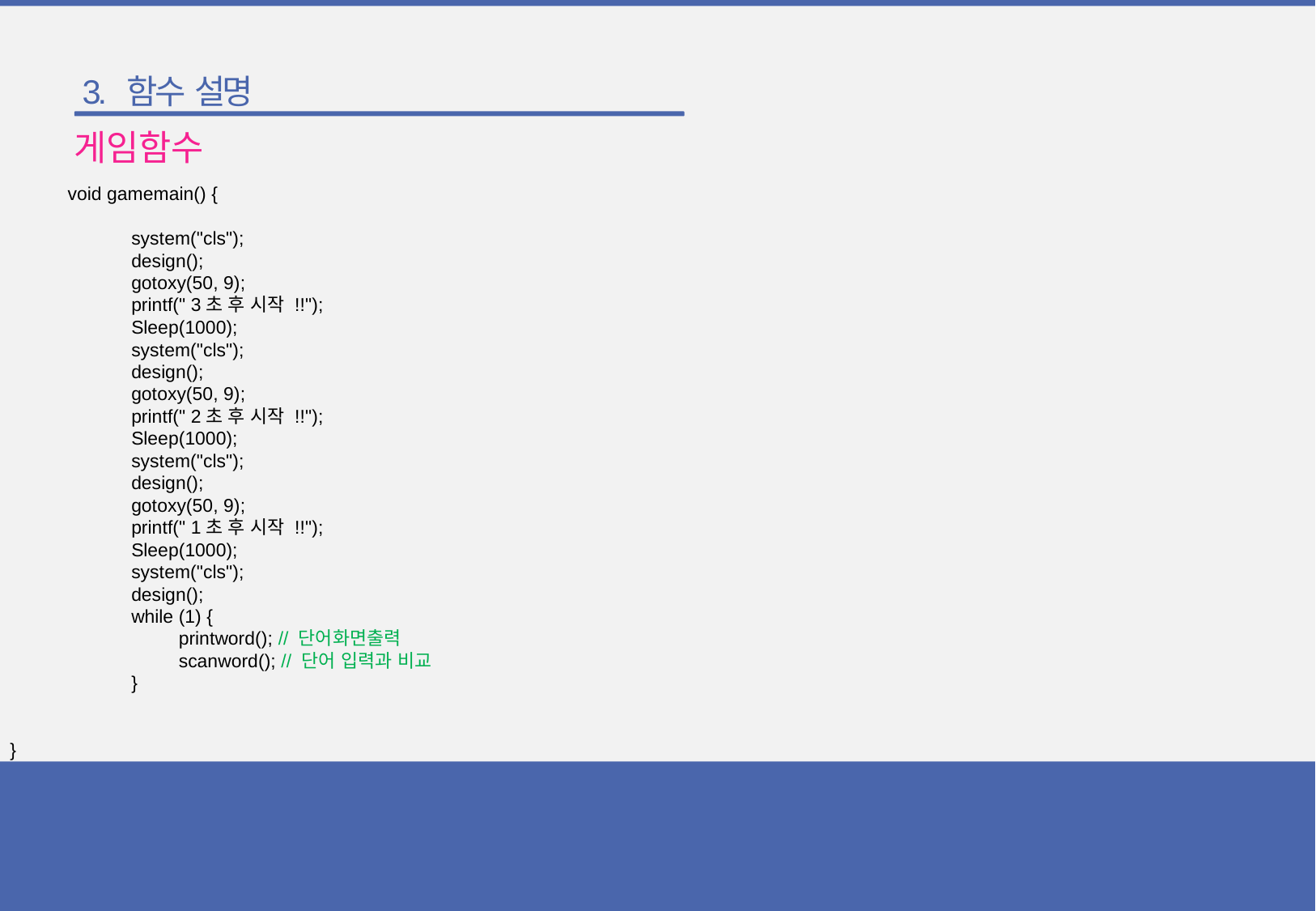

3.  함수  설명

게임함수
           void gamemain() {

	system("cls");
	design();
	gotoxy(50, 9);
	printf(" 3초 후 시작 !!");
	Sleep(1000);
	system("cls");
	design();
	gotoxy(50, 9);
	printf(" 2초 후 시작 !!");
	Sleep(1000);
	system("cls");
	design();
	gotoxy(50, 9);
	printf(" 1초 후 시작 !!");
	Sleep(1000);
	system("cls");
	design();
	while (1) {
	         printword(); // 단어화면출력
	         scanword(); // 단어 입력과 비교
	}

}